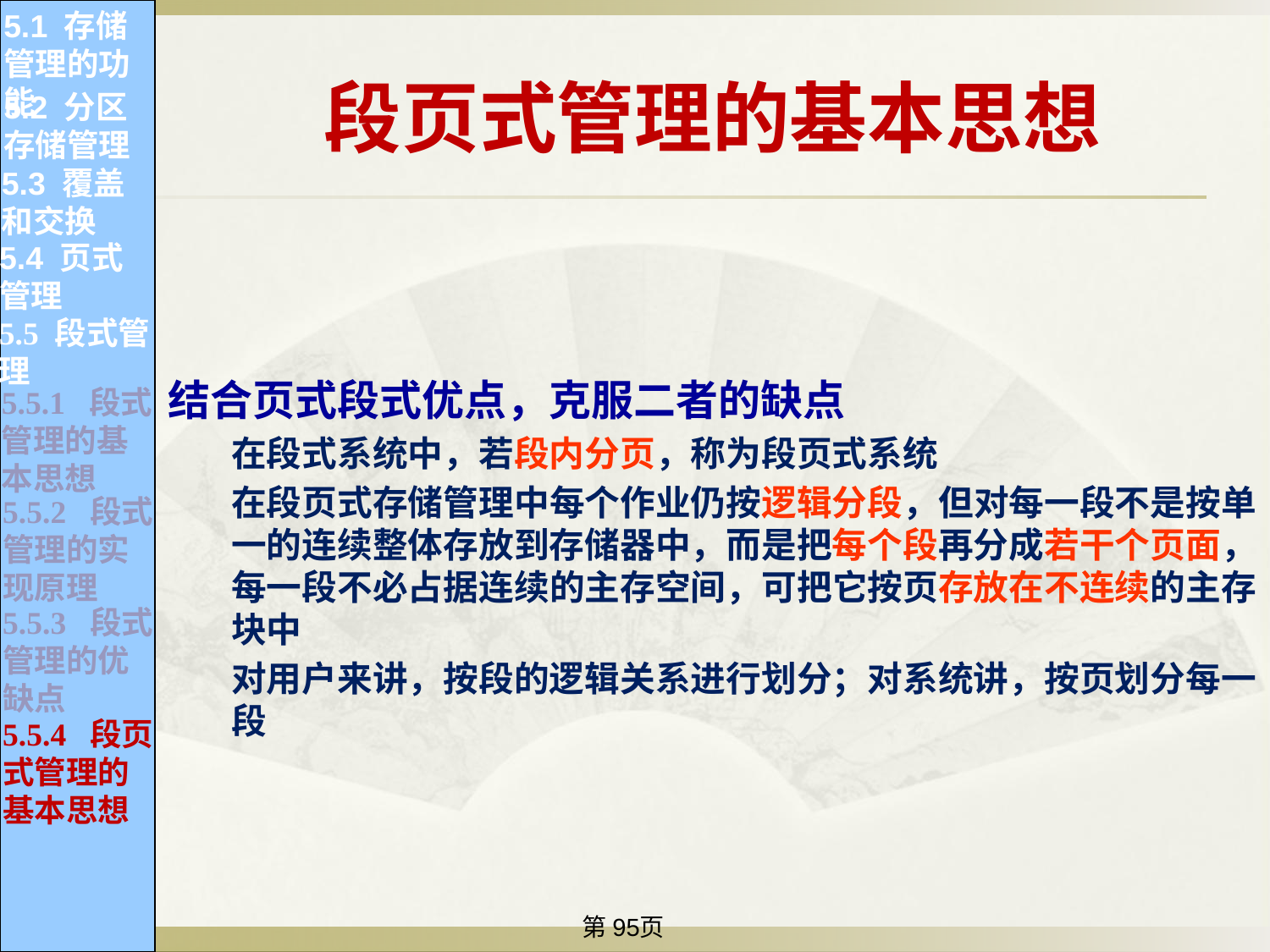

5.1 存储管理的功能
段页式管理的基本思想
5.2 分区存储管理
5.3 覆盖和交换
结合页式段式优点，克服二者的缺点
在段式系统中，若段内分页，称为段页式系统
在段页式存储管理中每个作业仍按逻辑分段，但对每一段不是按单一的连续整体存放到存储器中，而是把每个段再分成若干个页面，每一段不必占据连续的主存空间，可把它按页存放在不连续的主存块中
对用户来讲，按段的逻辑关系进行划分；对系统讲，按页划分每一段

5.4 页式管理
5.5 段式管理
5.5.1  段式管理的基本思想
5.5.2  段式管理的实现原理
5.5.3  段式管理的优缺点
5.5.4  段页式管理的基本思想